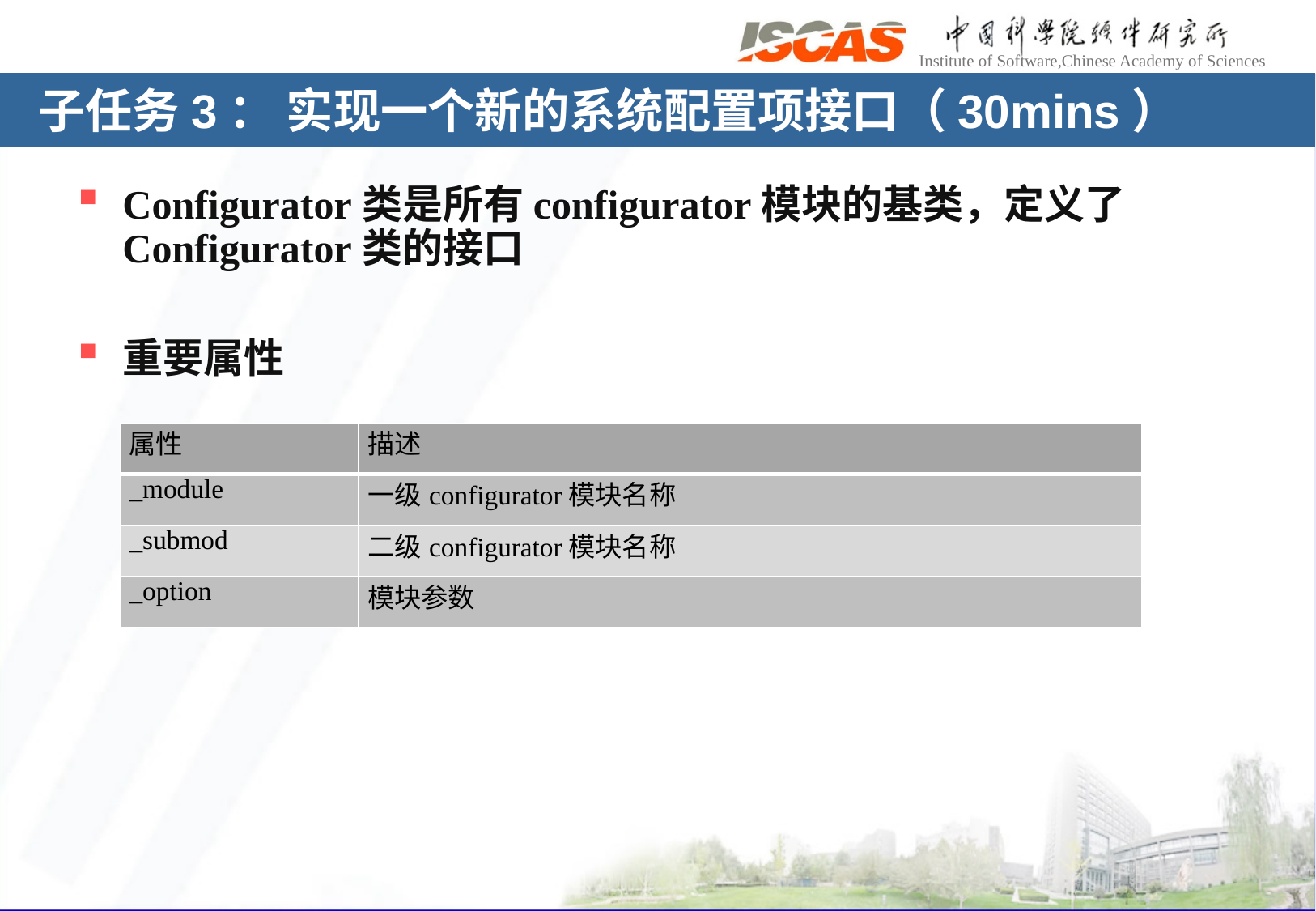

# 子任务3： 实现一个新的系统配置项接口（30mins）
Configurator类是所有configurator模块的基类，定义了Configurator类的接口

重要属性

| 属性 | 描述 |
| --- | --- |
| \_module | 一级configurator模块名称 |
| \_submod | 二级configurator模块名称 |
| \_option | 模块参数 |